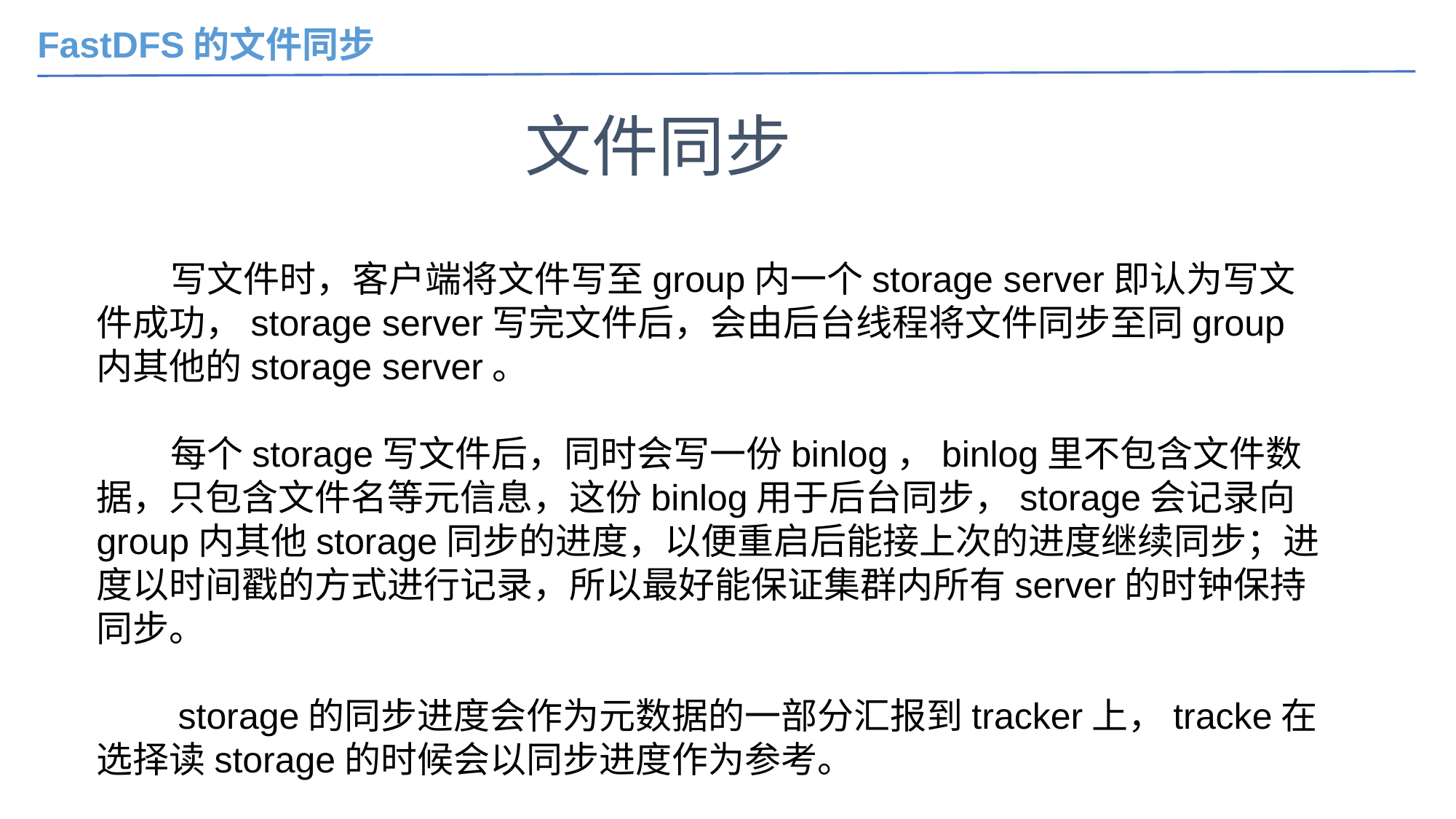

FastDFS的文件同步
文件同步
        写文件时，客户端将文件写至group内一个storage server即认为写文件成功，storage server写完文件后，会由后台线程将文件同步至同group内其他的storage server。

        每个storage写文件后，同时会写一份binlog，binlog里不包含文件数据，只包含文件名等元信息，这份binlog用于后台同步，storage会记录向group内其他storage同步的进度，以便重启后能接上次的进度继续同步；进度以时间戳的方式进行记录，所以最好能保证集群内所有server的时钟保持同步。

        storage的同步进度会作为元数据的一部分汇报到tracker上，tracke在选择读storage的时候会以同步进度作为参考。